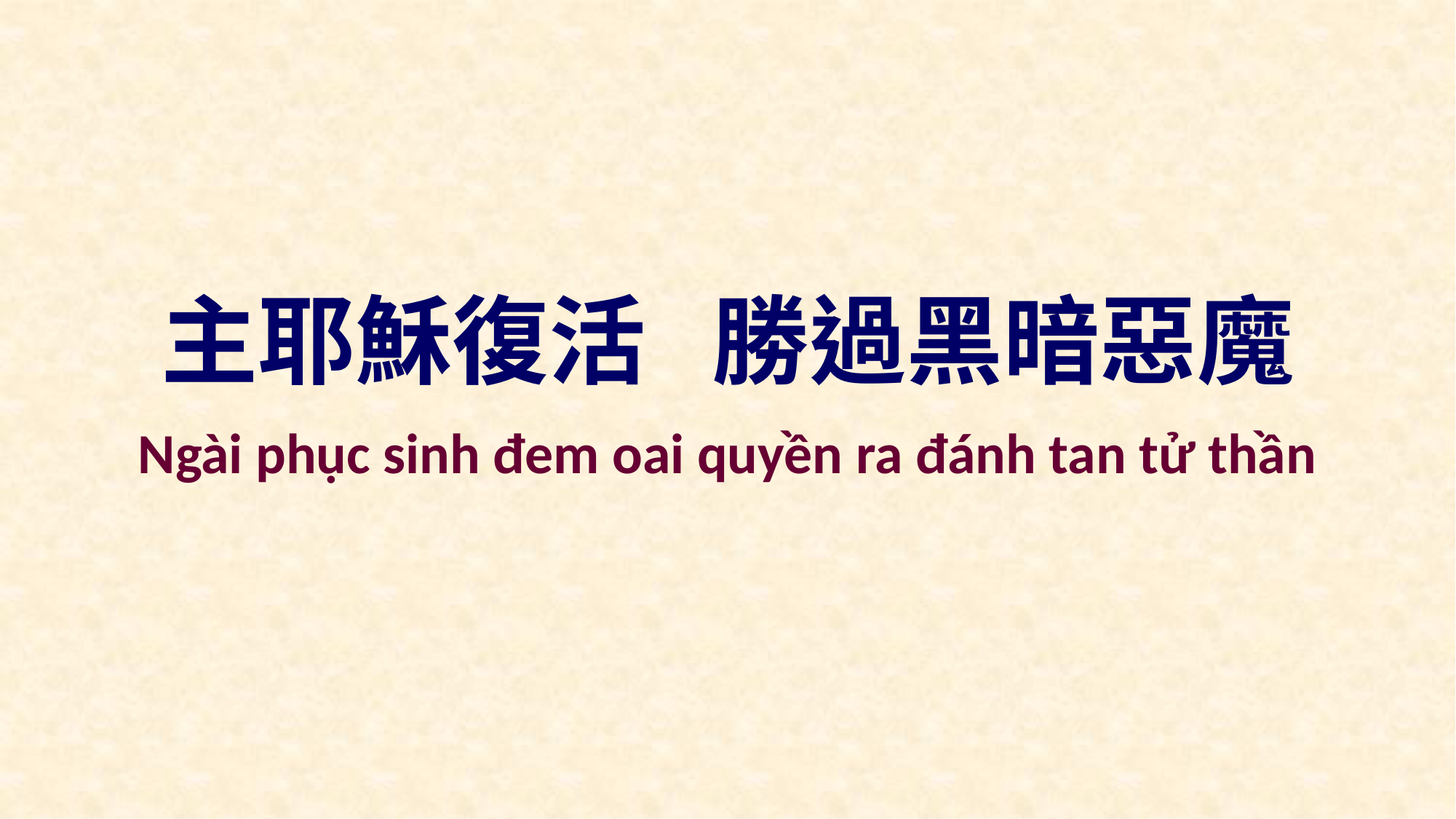

主耶穌復活   勝過黑暗惡魔
Ngài phục sinh đem oai quyền ra đánh tan tử thần